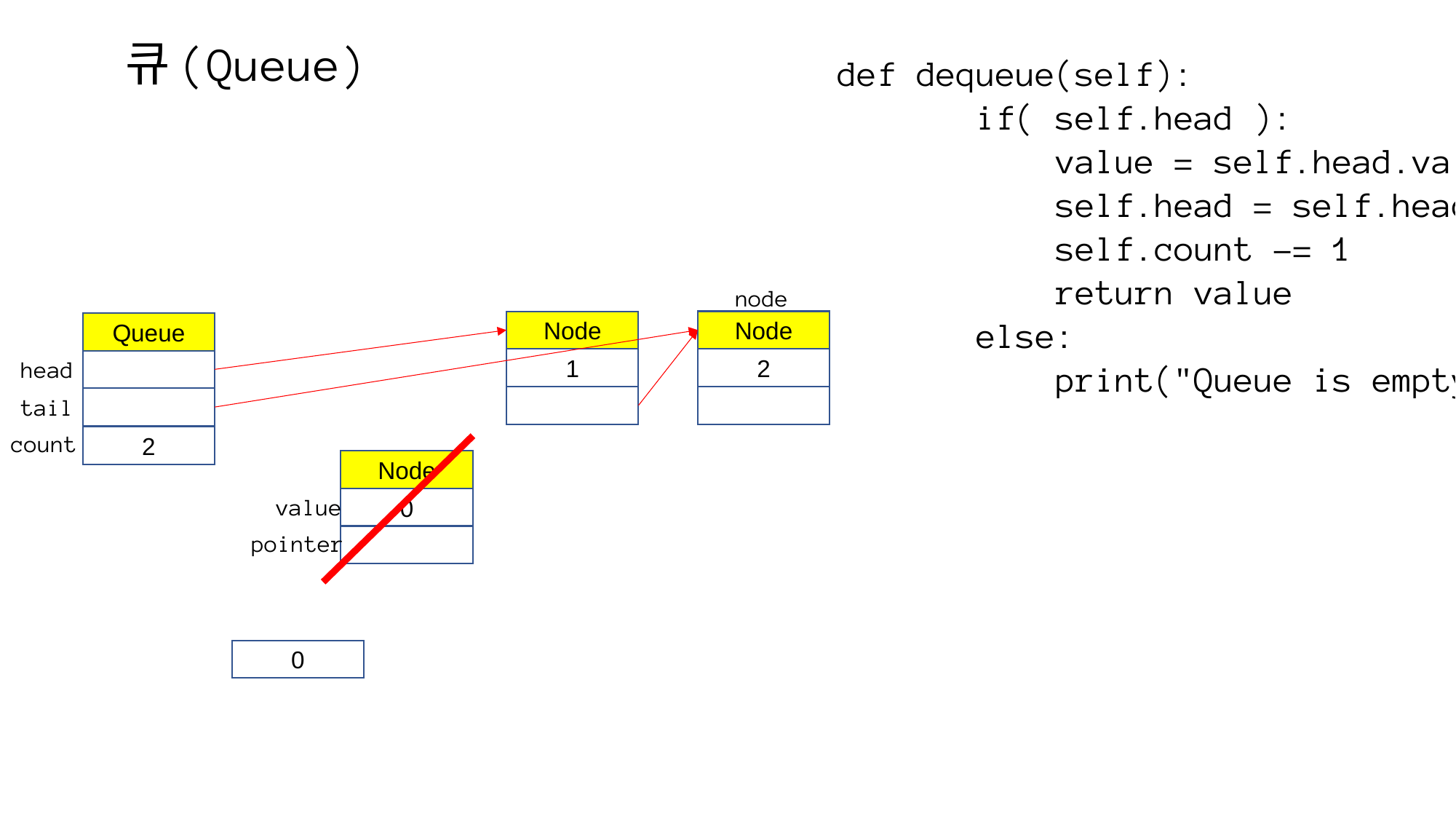

큐(Queue)
 def dequeue(self):
        if( self.head ):
            value = self.head.value
            self.head = self.head.pointer
            self.count -= 1
            return value
        else:
            print("Queue is empty.")
node
Node
Node
Queue
head
2
1

tail

count
2
Node
value
0
pointer

0